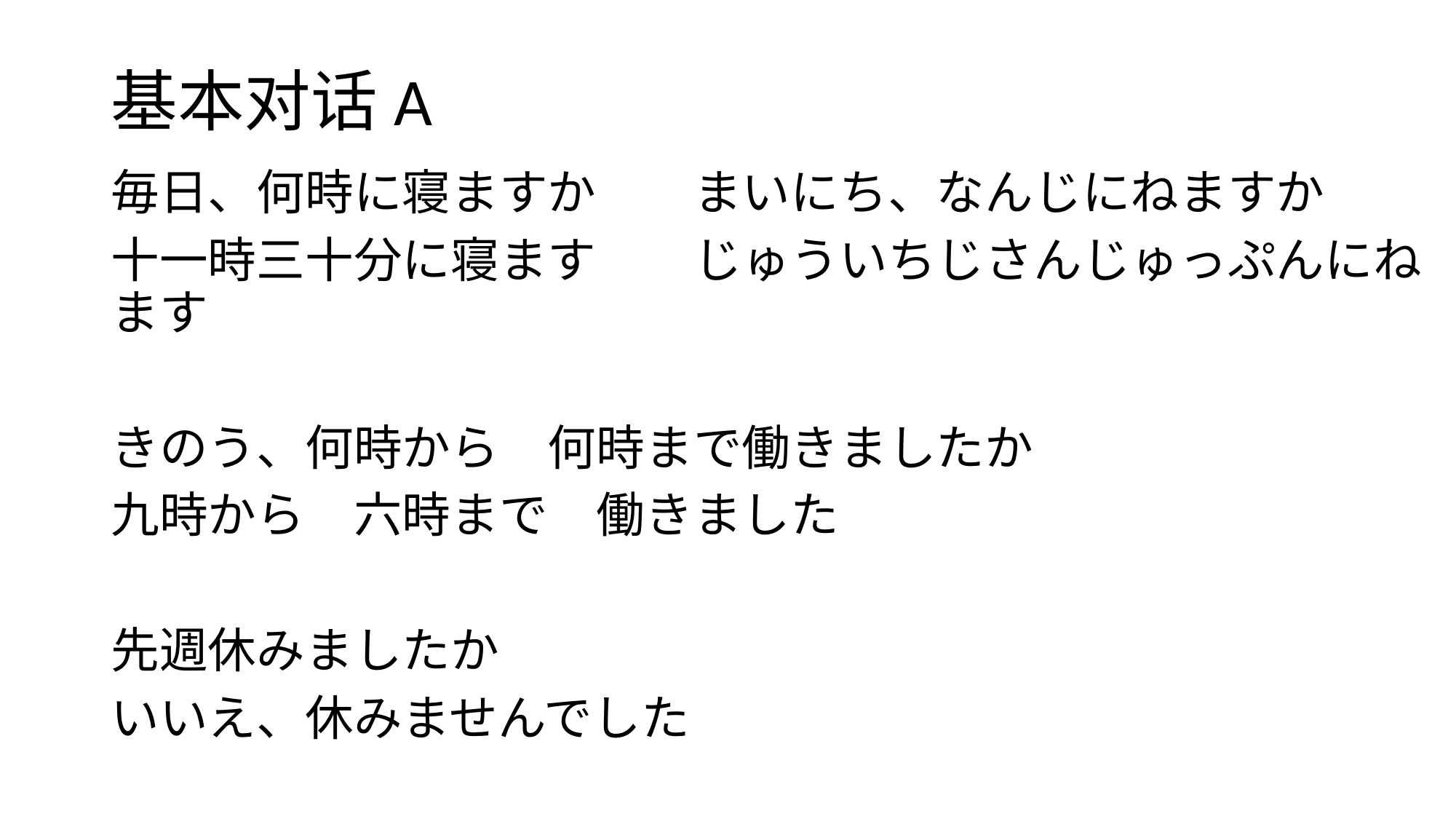

# 基本对话A
毎日、何時に寝ますか　　まいにち、なんじにねますか
十一時三十分に寝ます　　じゅういちじさんじゅっぷんにねます

きのう、何時から　何時まで働きましたか
九時から　六時まで　働きました

先週休みましたか
いいえ、休みませんでした